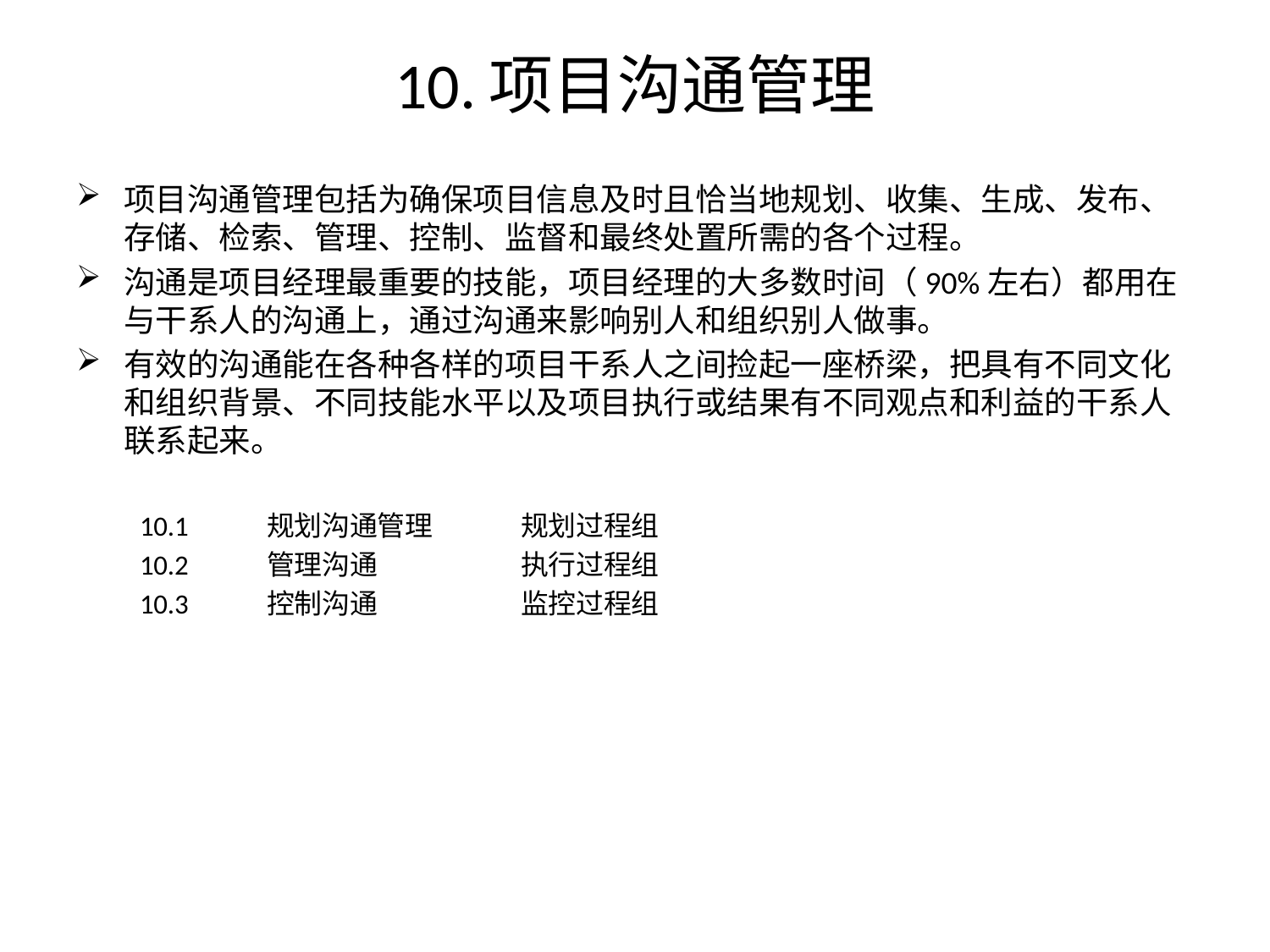

# 10.项目沟通管理
项目沟通管理包括为确保项目信息及时且恰当地规划、收集、生成、发布、存储、检索、管理、控制、监督和最终处置所需的各个过程。
沟通是项目经理最重要的技能，项目经理的大多数时间（90%左右）都用在与干系人的沟通上，通过沟通来影响别人和组织别人做事。
有效的沟通能在各种各样的项目干系人之间捡起一座桥梁，把具有不同文化和组织背景、不同技能水平以及项目执行或结果有不同观点和利益的干系人联系起来。

10.1	规划沟通管理	规划过程组
10.2	管理沟通		执行过程组
10.3	控制沟通		监控过程组